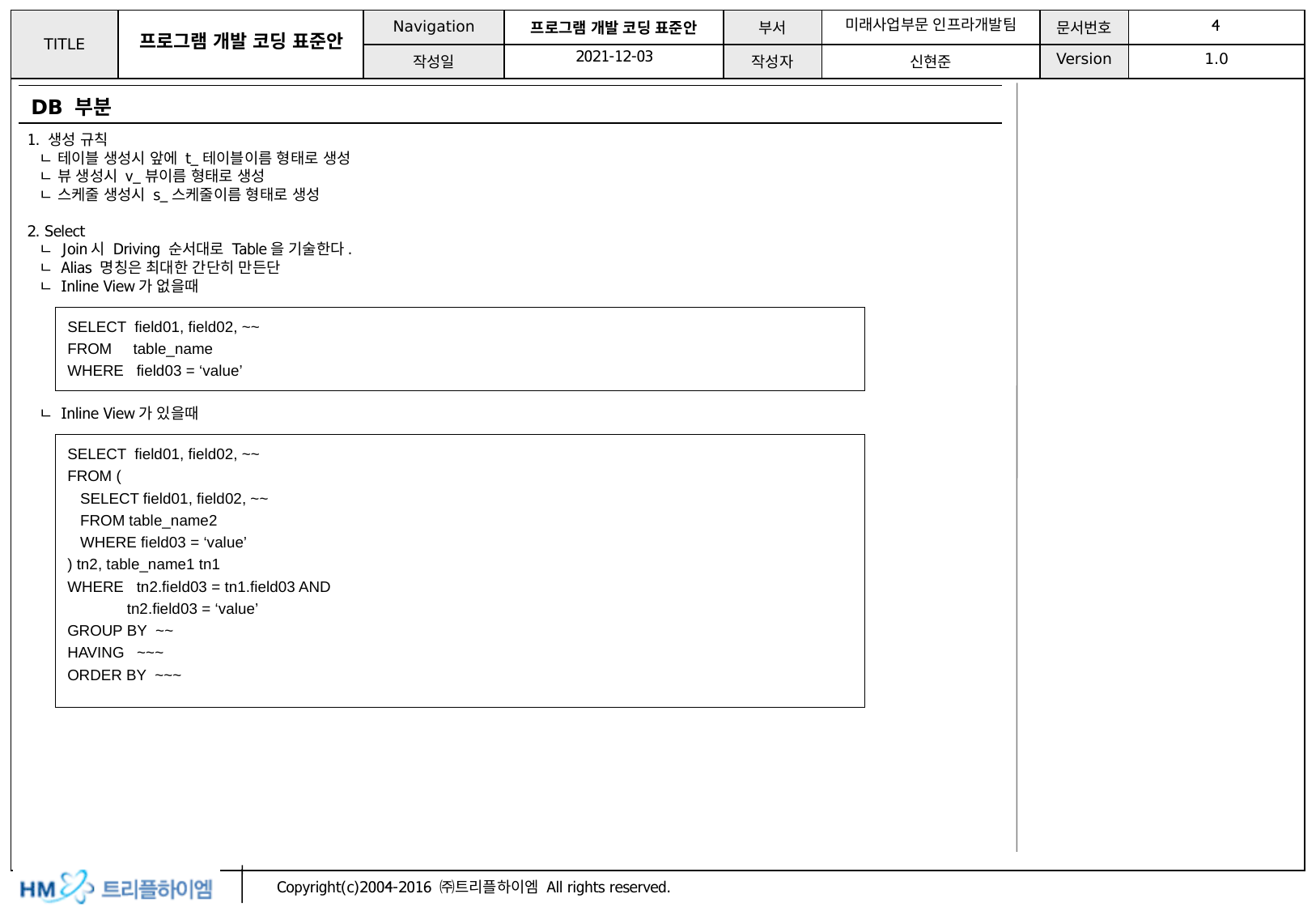

| DB 부분 |
| --- |
1. 생성 규칙
  ㄴ 테이블 생성시 앞에 t_테이블이름 형태로 생성
  ㄴ 뷰 생성시 v_뷰이름 형태로 생성
  ㄴ 스케줄 생성시 s_스케줄이름 형태로 생성

2. Select
  ㄴ Join시 Driving 순서대로 Table을 기술한다.
  ㄴ Alias 명칭은 최대한 간단히 만든단
  ㄴ Inline View가 없을때

  ㄴ Inline View가 있을때
| SELECT field01, field02, ~~ FROM table\_name WHERE field03 = ‘value’ |
| --- |
| SELECT field01, field02, ~~ FROM ( SELECT field01, field02, ~~ FROM table\_name2 WHERE field03 = ‘value’ ) tn2, table\_name1 tn1 WHERE tn2.field03 = tn1.field03 AND tn2.field03 = ‘value’ GROUP BY ~~ HAVING ~~~ ORDER BY ~~~ |
| --- |